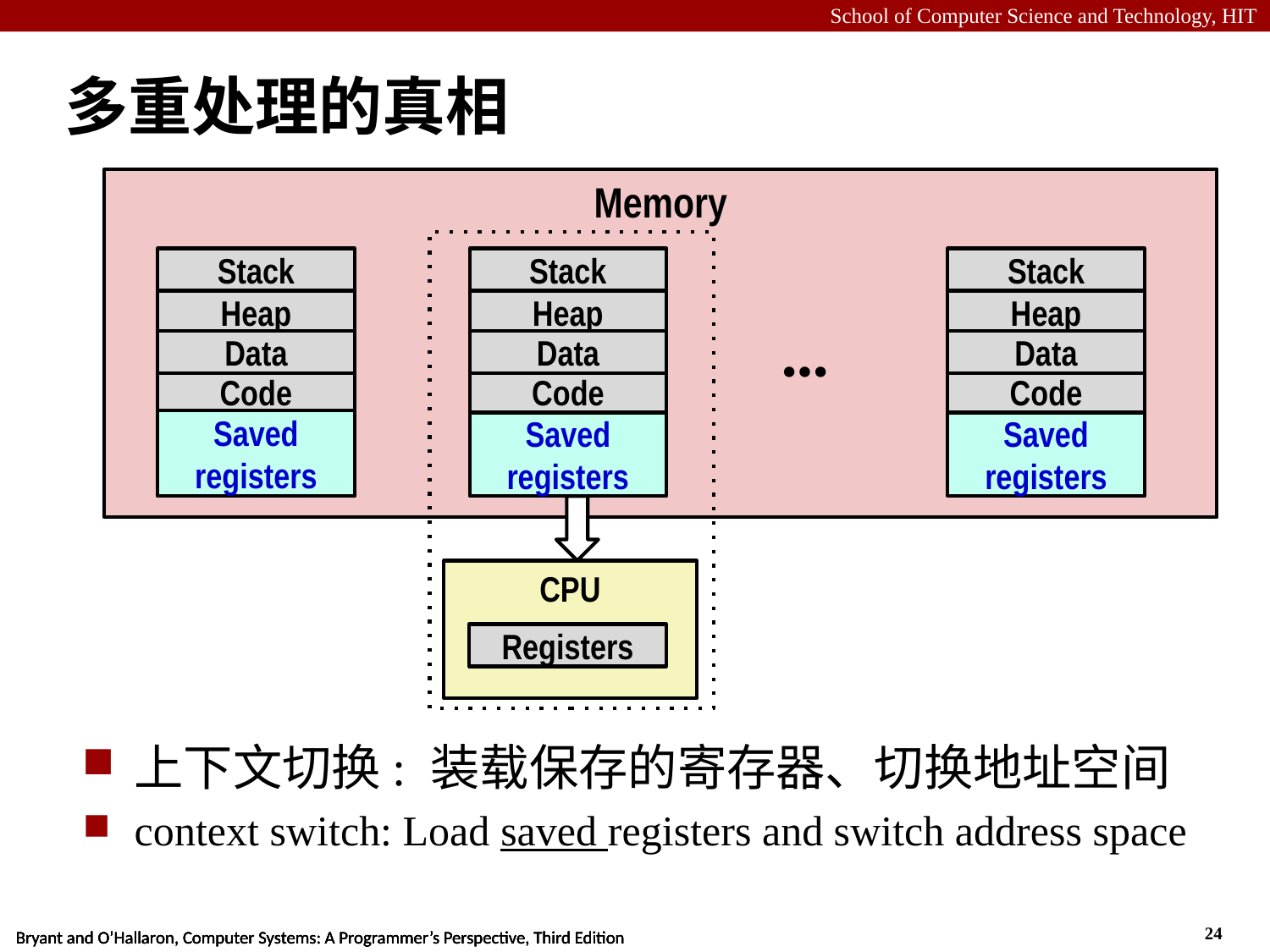

# 多重处理的真相
Memory

Stack
Stack
Stack
Heap
Heap
Heap
…
Data
Data
Data
Code
Code
Code
Saved registers
Saved registers
Saved registers

CPU
Registers

上下文切换: 装载保存的寄存器、切换地址空间
context switch: Load saved registers and switch address space